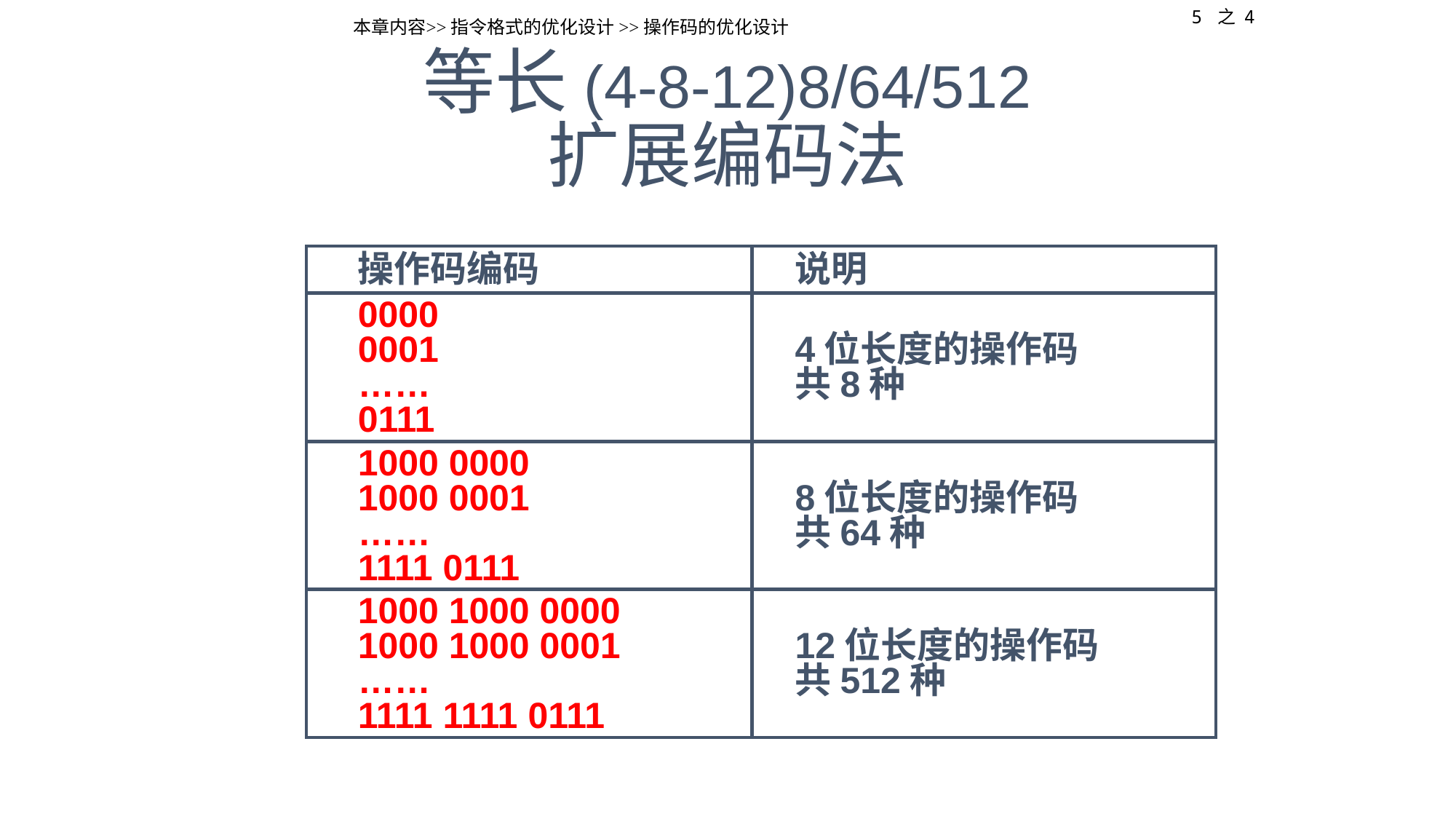

5 之 4
本章内容>>指令格式的优化设计>>操作码的优化设计
# 等长(4-8-12)8/64/512 扩展编码法
操作码编码
说明
0000
0001
……
0111
4位长度的操作码
共8种
1000 0000
1000 0001
……
1111 0111
8位长度的操作码
共64种
1000 1000 0000
1000 1000 0001
……
1111 1111 0111
12位长度的操作码
共512种